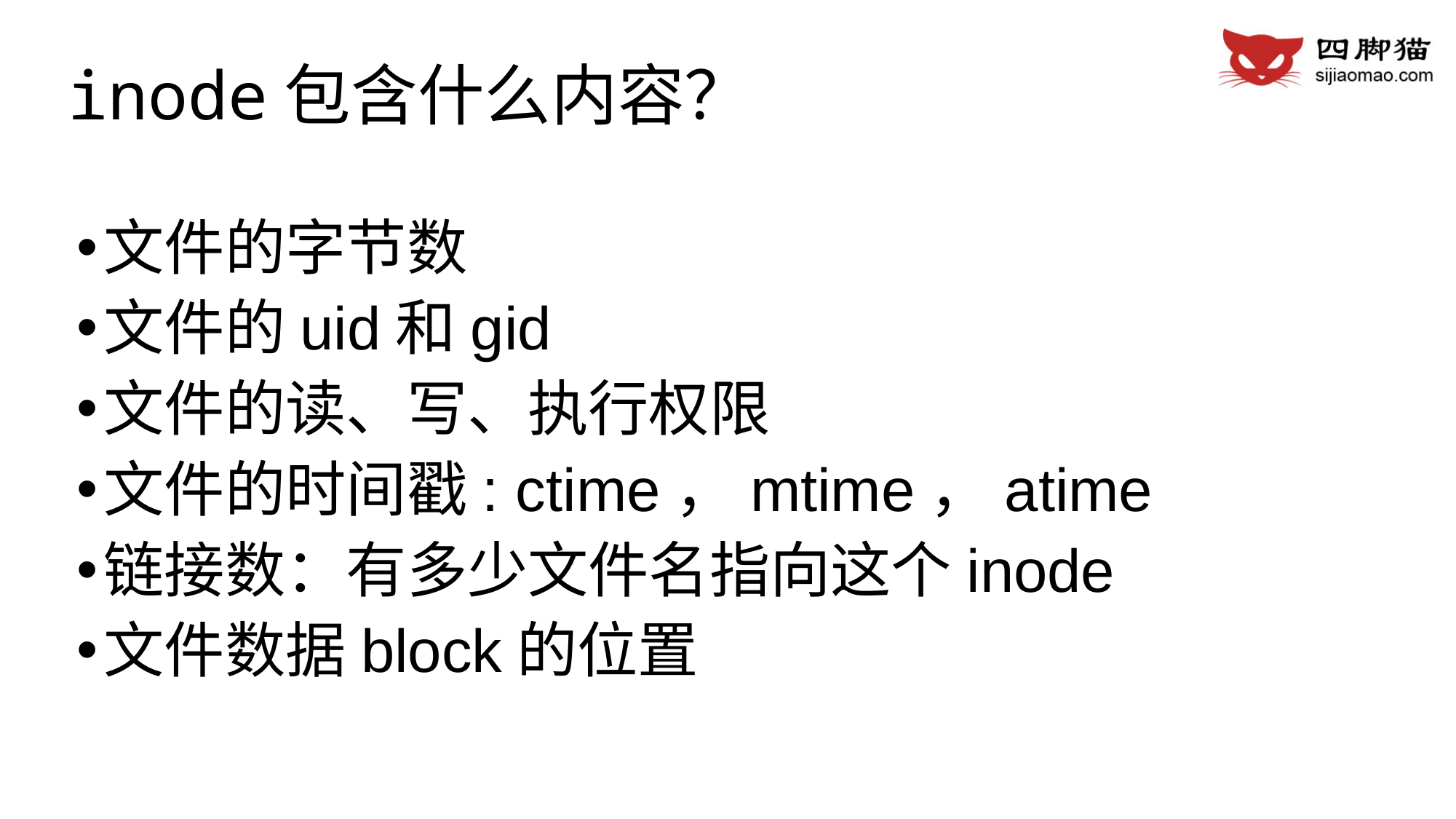

# inode包含什么内容？
文件的字节数
文件的uid和gid
文件的读、写、执行权限
文件的时间戳: ctime，mtime，atime
链接数：有多少文件名指向这个inode
文件数据block的位置